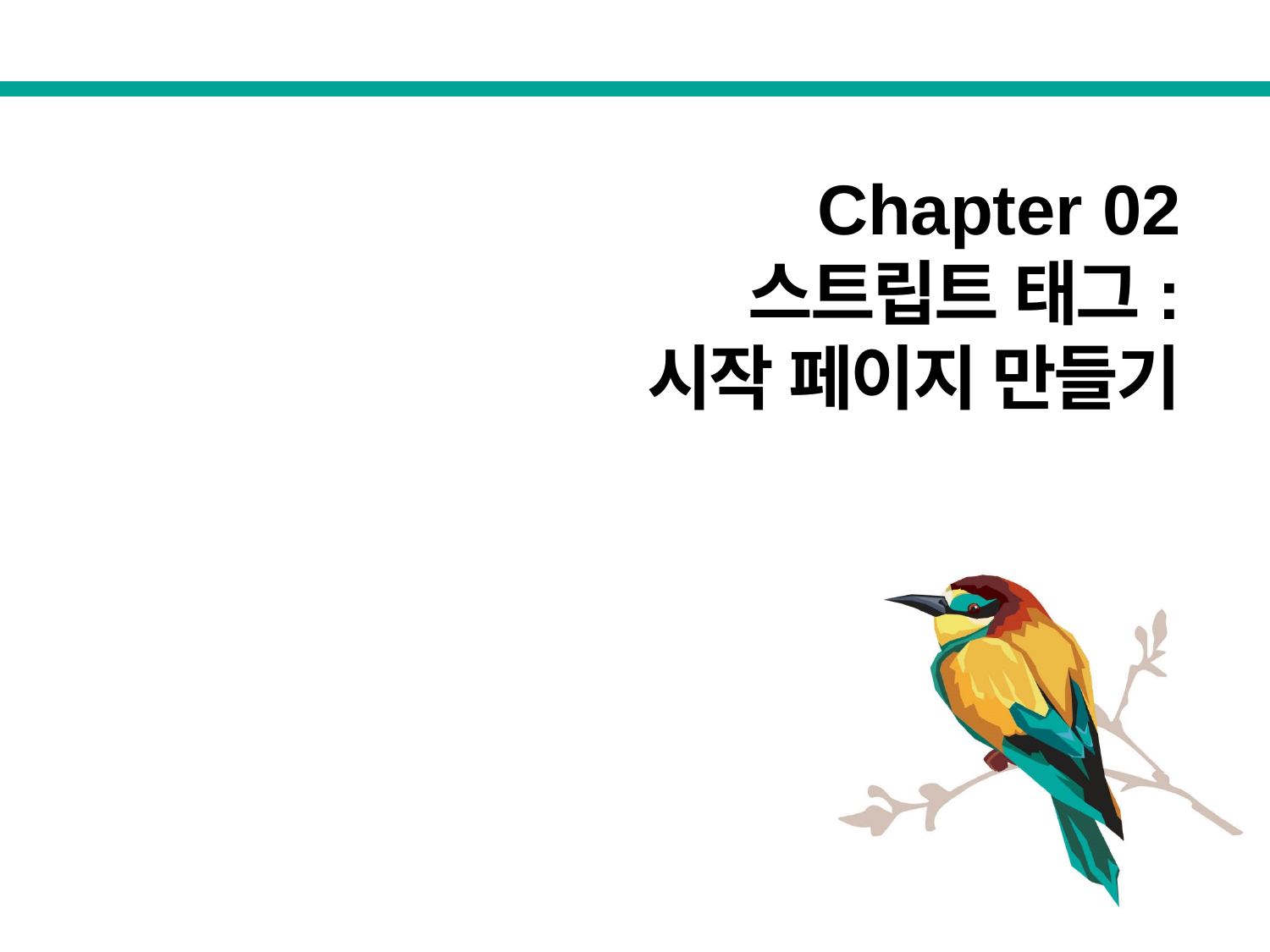

Chapter 02
스트립트 태그:
시작 페이지 만들기